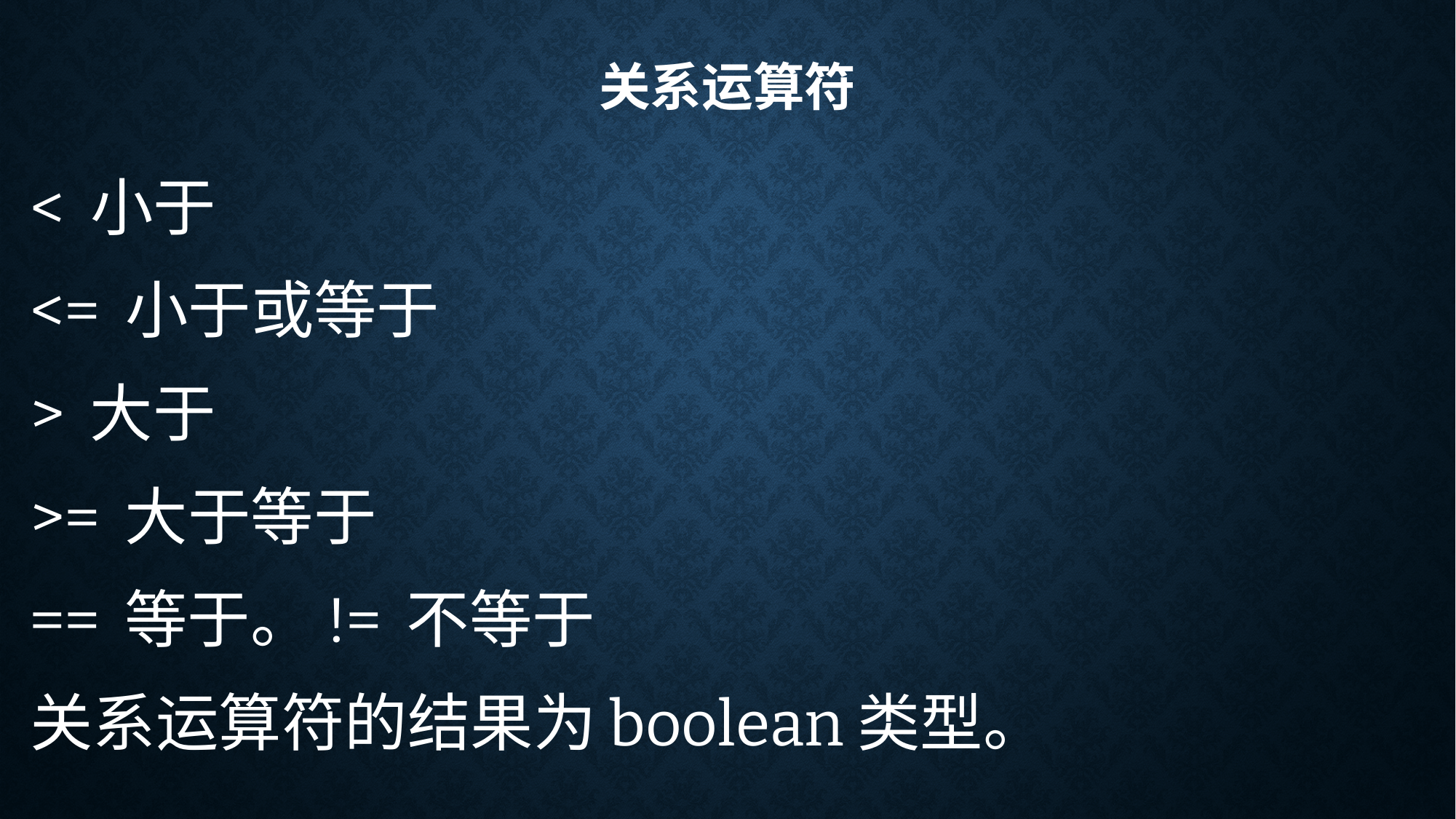

# 关系运算符
< 小于
<= 小于或等于
> 大于
>= 大于等于
== 等于。!= 不等于
关系运算符的结果为boolean类型。